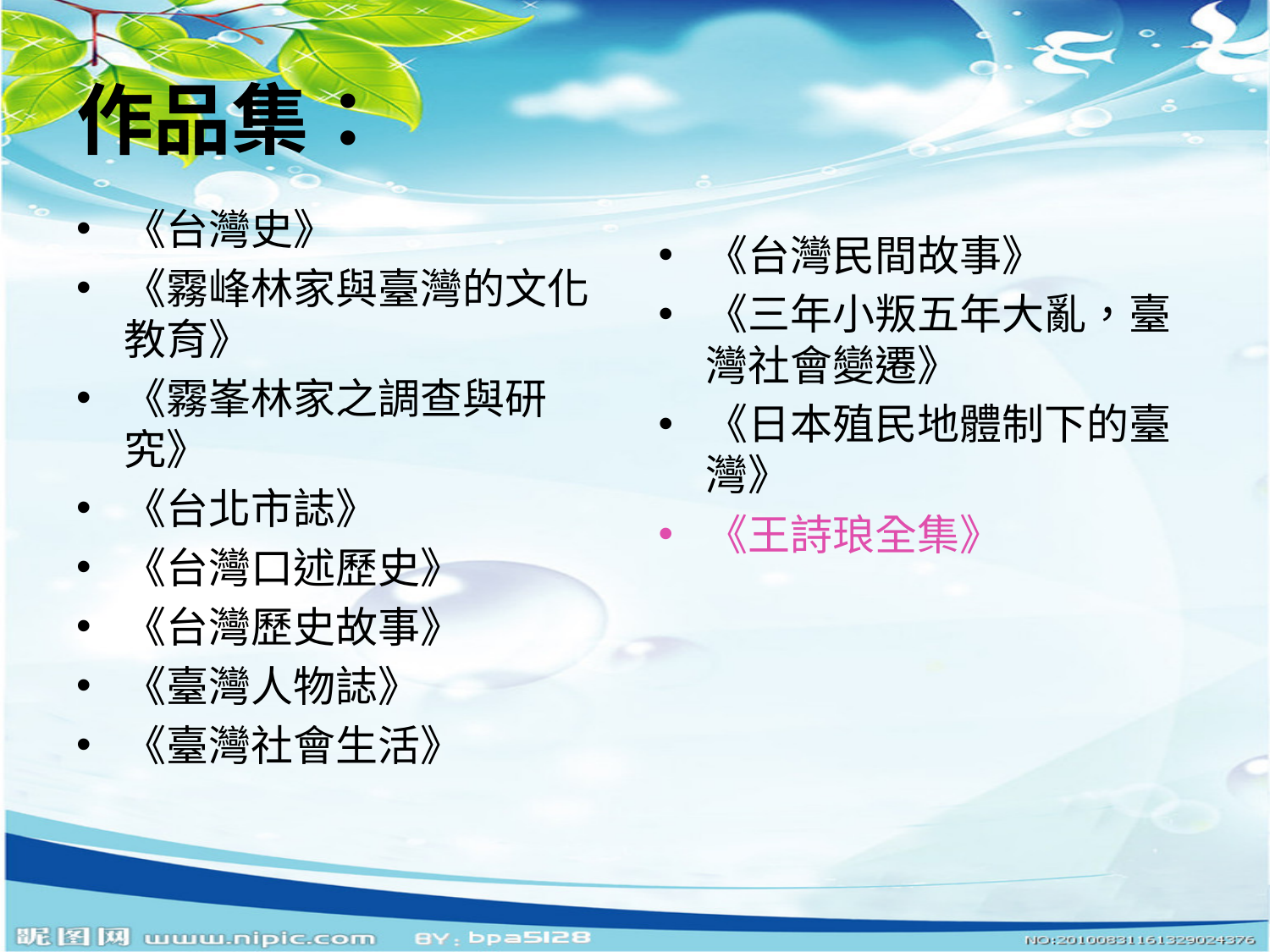

# 作品集：
《台灣史》
《霧峰林家與臺灣的文化教育》
《霧峯林家之調查與研究》
《台北市誌》
《台灣口述歷史》
《台灣歷史故事》
《臺灣人物誌》
《臺灣社會生活》

《台灣民間故事》
《三年小叛五年大亂，臺灣社會變遷》
《日本殖民地體制下的臺灣》
《王詩琅全集》